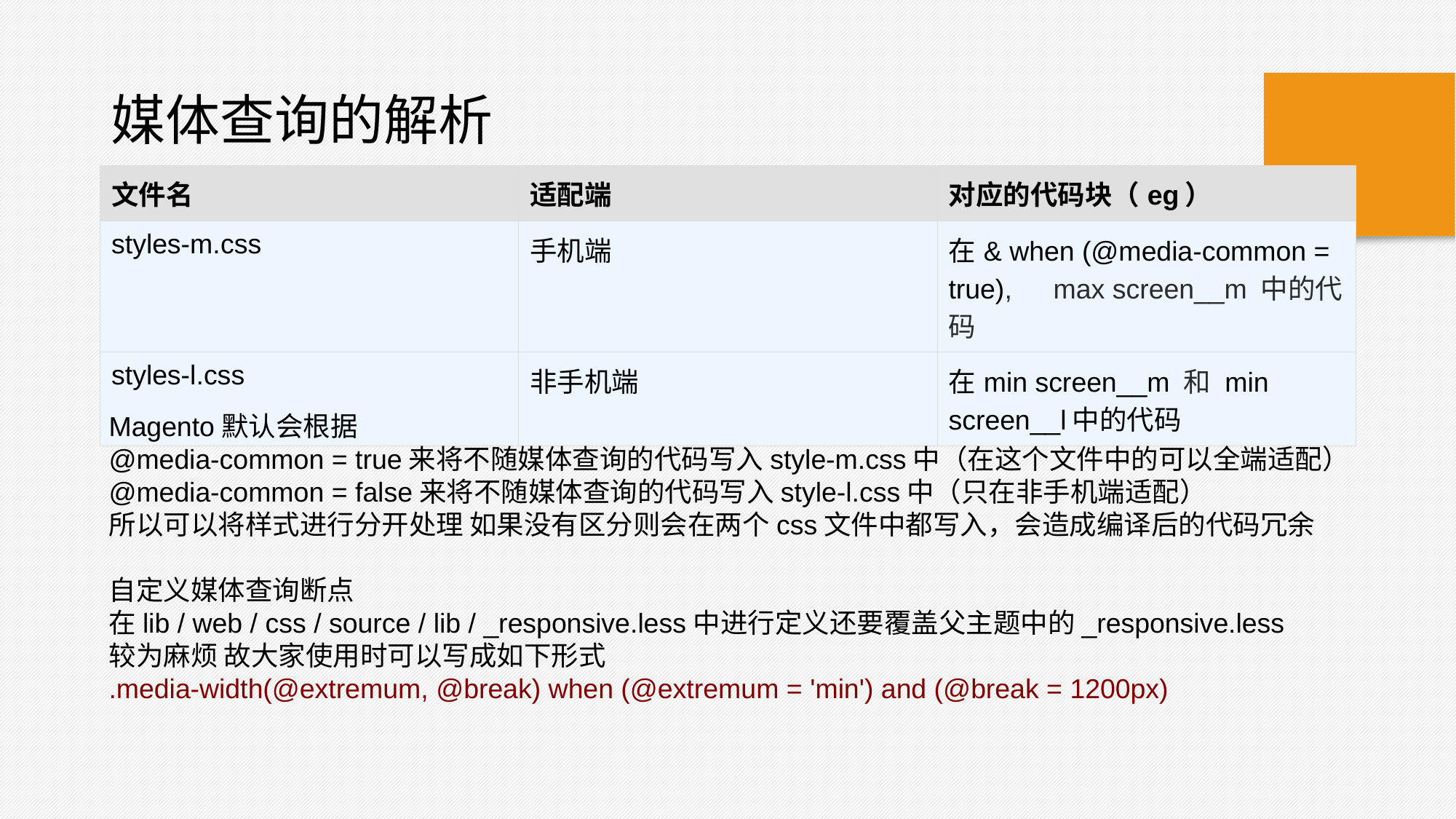

媒体查询的解析
| 文件名 | 适配端 | 对应的代码块（eg） |
| --- | --- | --- |
| styles-m.css | 手机端 | 在& when (@media-common = true),　max screen\_\_m 中的代码 |
| styles-l.css | 非手机端 | 在min screen\_\_m 和 min screen\_\_l中的代码 |
Magento默认会根据
@media-common = true来将不随媒体查询的代码写入style-m.css中（在这个文件中的可以全端适配）
@media-common = false来将不随媒体查询的代码写入style-l.css中（只在非手机端适配）
所以可以将样式进行分开处理 如果没有区分则会在两个css文件中都写入，会造成编译后的代码冗余

自定义媒体查询断点
在lib / web / css / source / lib / _responsive.less中进行定义还要覆盖父主题中的_responsive.less
较为麻烦 故大家使用时可以写成如下形式
.media-width(@extremum, @break) when (@extremum = 'min') and (@break = 1200px)